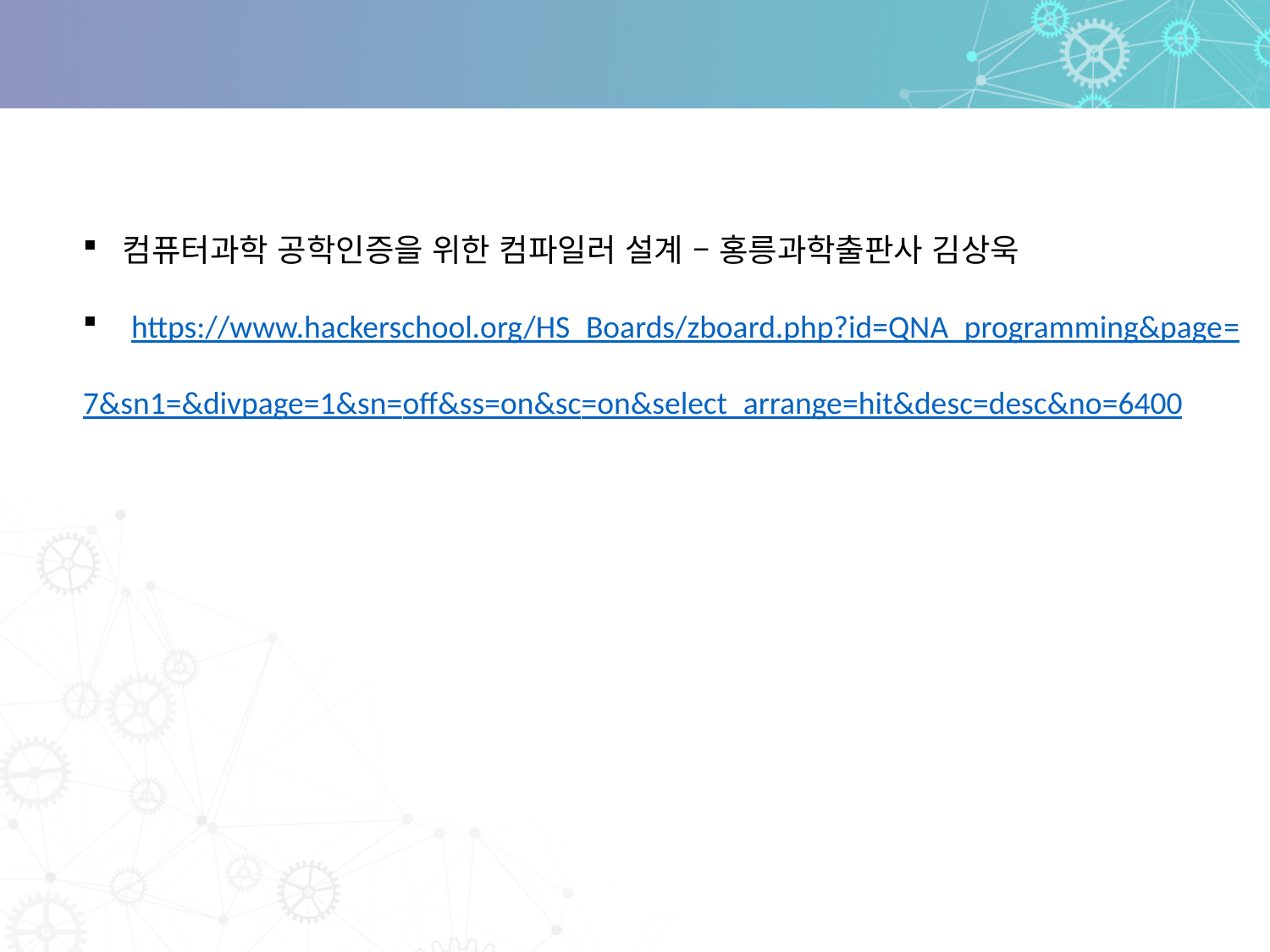

# 출처 및 참고 문헌
컴퓨터과학 공학인증을 위한 컴파일러 설계 – 홍릉과학출판사 김상욱
 https://www.hackerschool.org/HS_Boards/zboard.php?id=QNA_programming&page=
7&sn1=&divpage=1&sn=off&ss=on&sc=on&select_arrange=hit&desc=desc&no=6400

2015
E